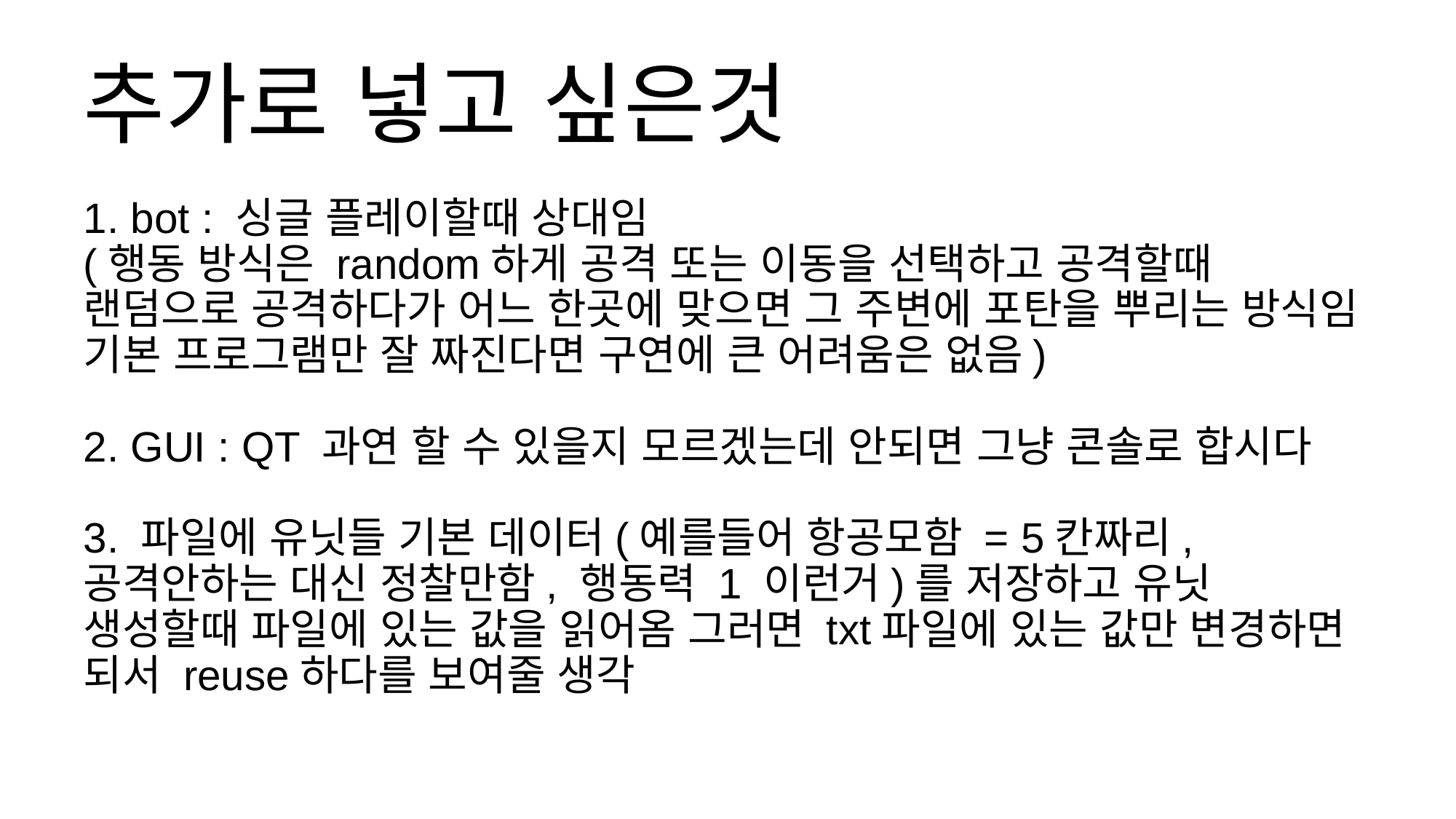

# 추가로 넣고 싶은것
1. bot : 싱글 플레이할때 상대임
(행동 방식은 random하게 공격 또는 이동을 선택하고 공격할때 랜덤으로 공격하다가 어느 한곳에 맞으면 그 주변에 포탄을 뿌리는 방식임 기본 프로그램만 잘 짜진다면 구연에 큰 어려움은 없음)

2. GUI : QT 과연 할 수 있을지 모르겠는데 안되면 그냥 콘솔로 합시다

3. 파일에 유닛들 기본 데이터(예를들어 항공모함 = 5칸짜리, 공격안하는 대신 정찰만함, 행동력 1 이런거)를 저장하고 유닛 생성할때 파일에 있는 값을 읽어옴 그러면 txt파일에 있는 값만 변경하면 되서 reuse하다를 보여줄 생각